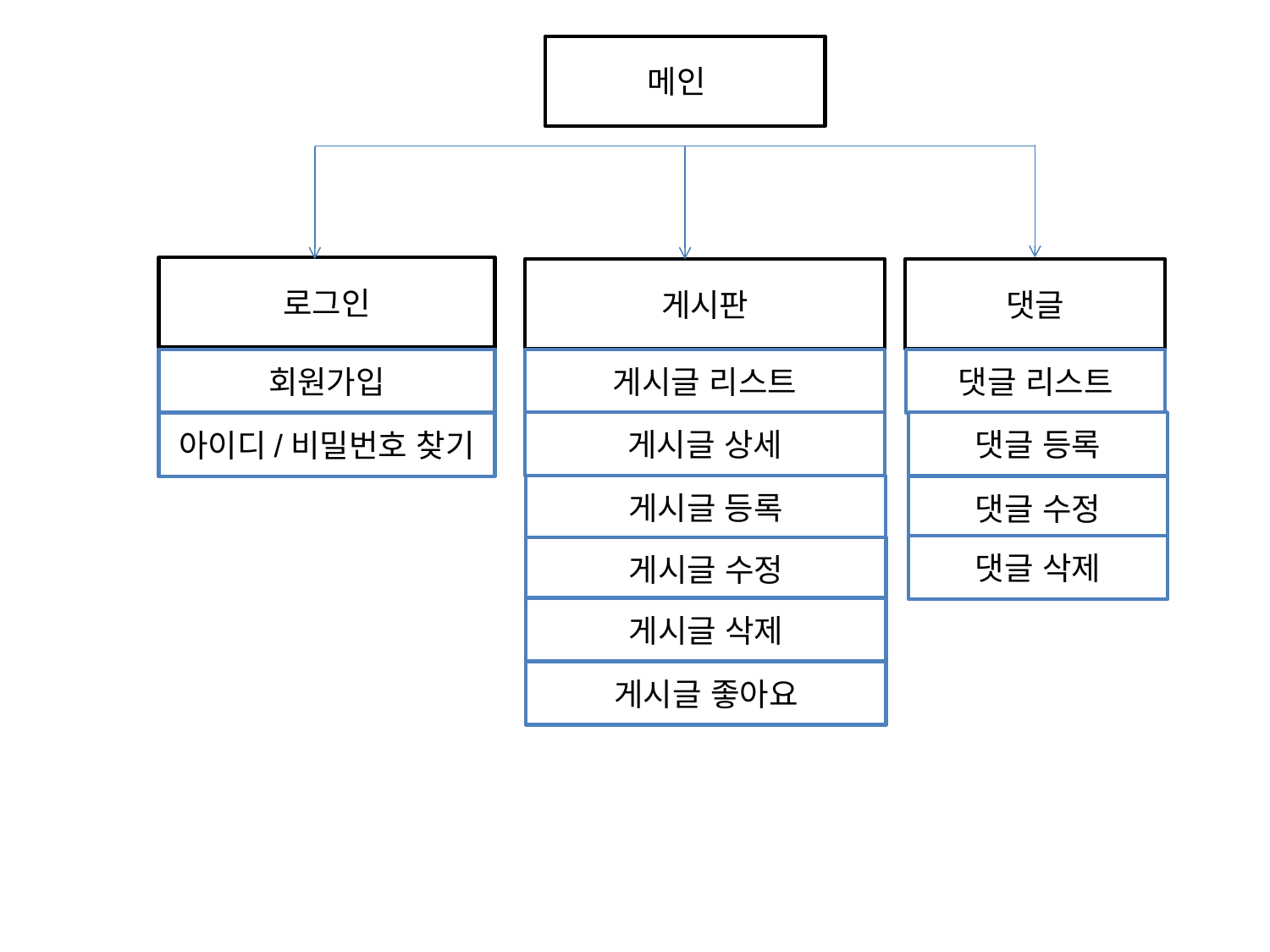

메인
로그인
게시판
댓글
회원가입
게시글 리스트
댓글 리스트
게시글 상세
댓글 등록
아이디/비밀번호 찾기
게시글 등록
댓글 수정
댓글 삭제
게시글 수정
게시글 삭제
게시글 좋아요